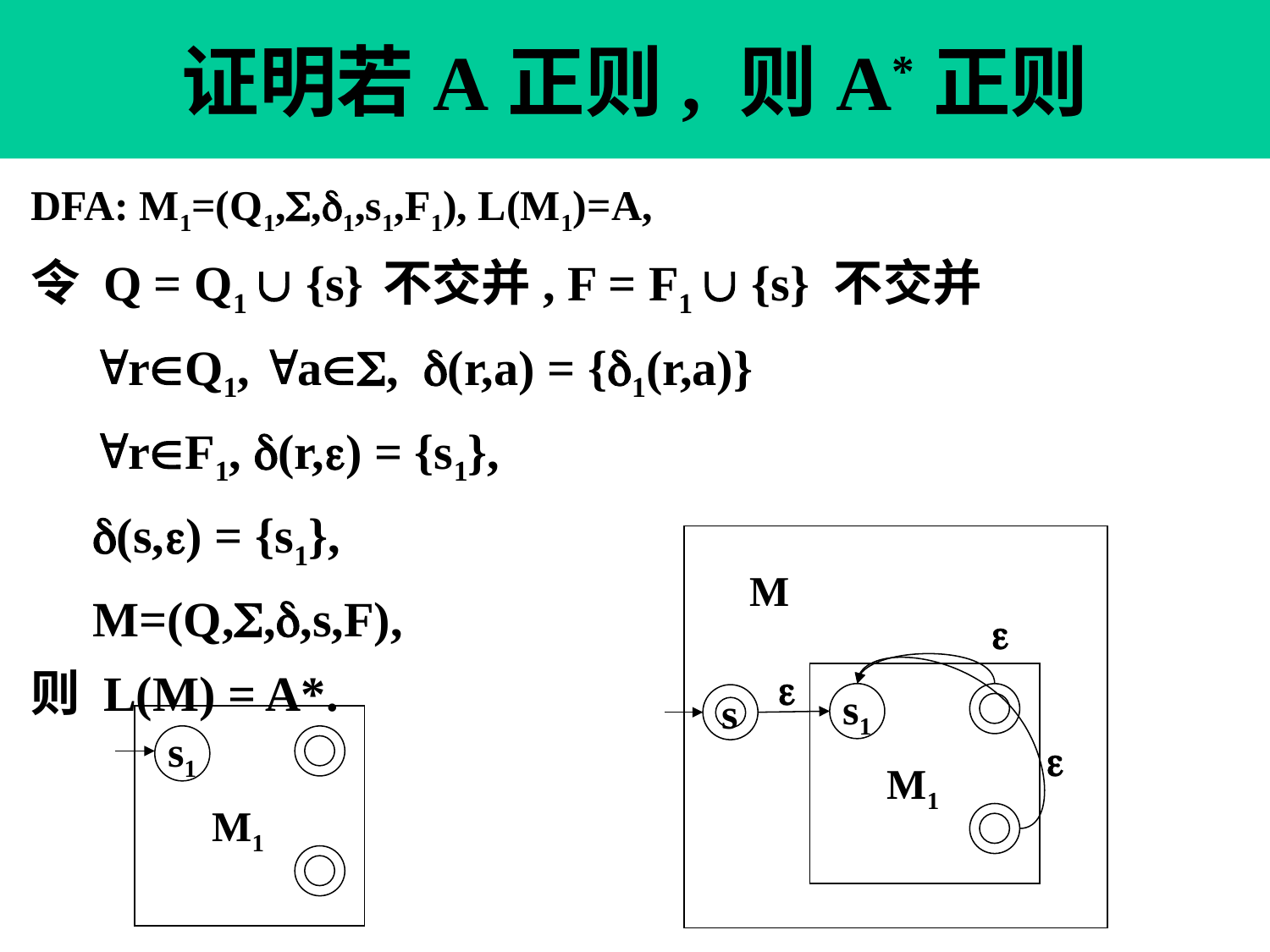

# 证明若A正则, 则A*正则
DFA: M1=(Q1,Σ,δ1,s1,F1), L(M1)=A,
令 Q = Q1 ∪ {s} 不交并, F = F1 ∪ {s} 不交并
     ∀r∈Q1, ∀a∈Σ,  δ(r,a) = {δ1(r,a)}
     ∀r∈F1, δ(r,ε) = {s1},
     δ(s,ε) = {s1},
     M=(Q,Σ,δ,s,F),
则 L(M) = A*.

M
ε
ε

s1

s

ε
M1

s1

M1